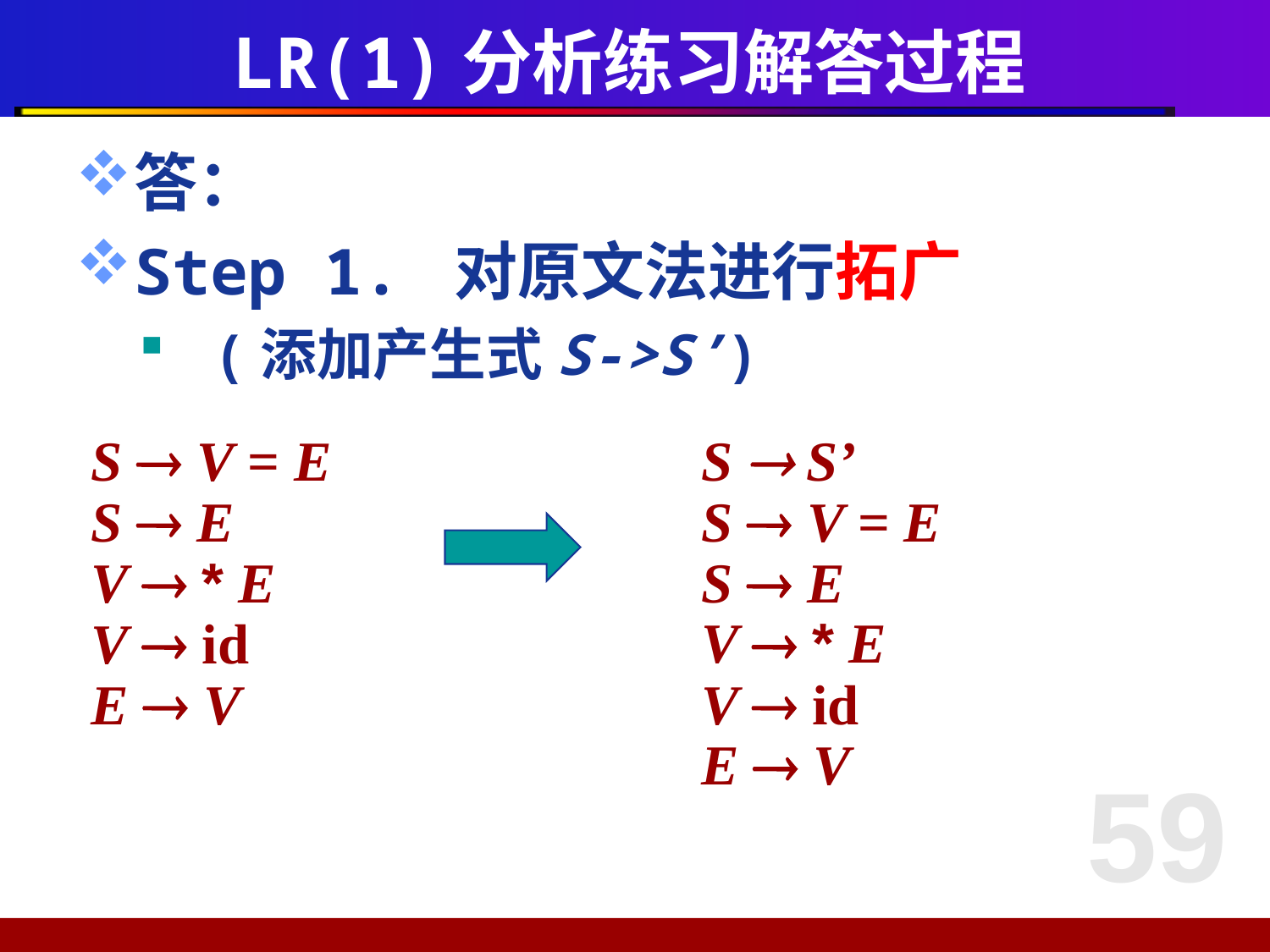

# LR(1)分析练习解答过程
答：
Step 1. 对原文法进行拓广
 (添加产生式S->S’)
S → V = E
S → E
V → * E
V → id
E → V
S → S’
S → V = E
S → E
V → * E
V → id
E → V

59